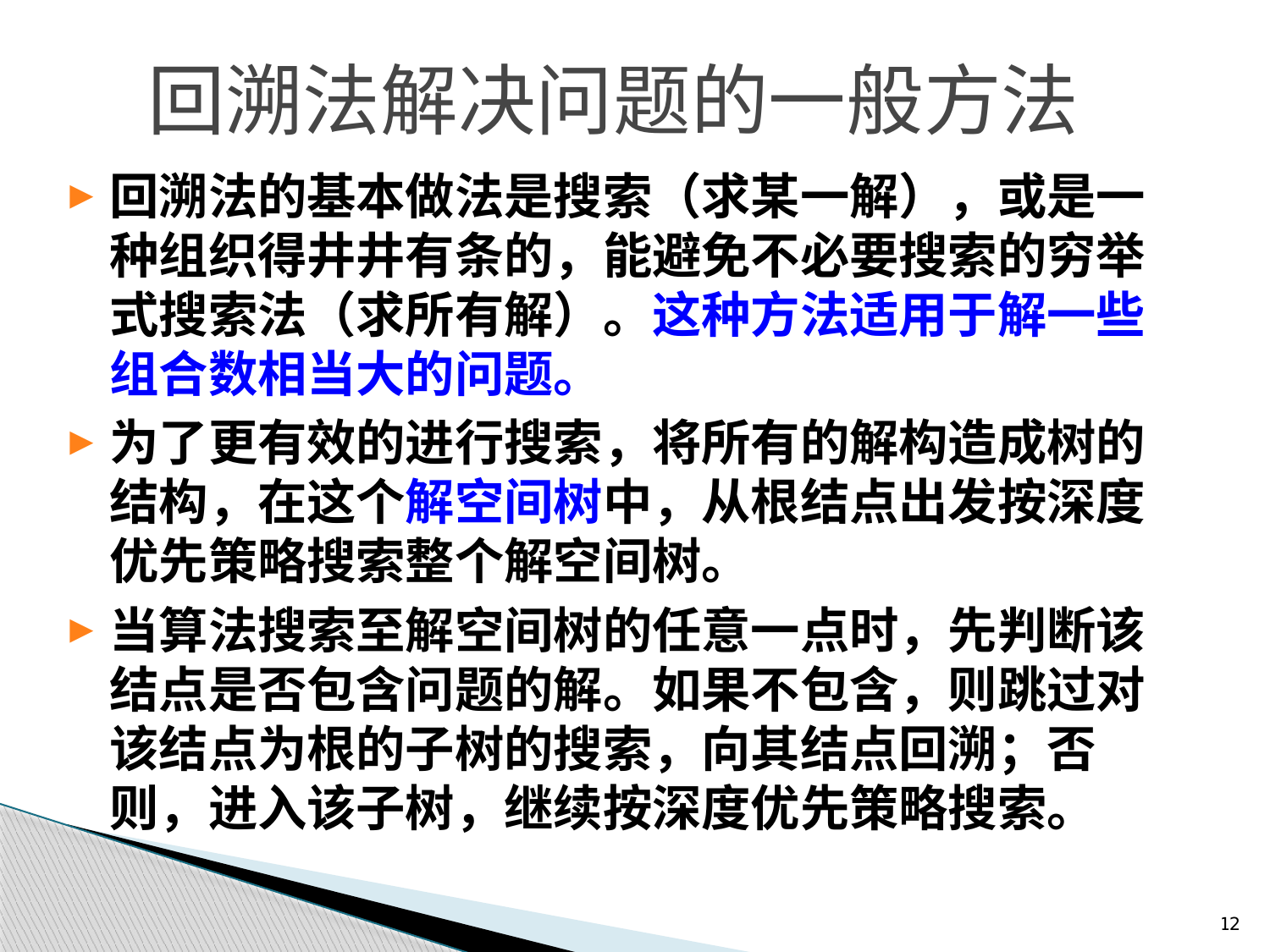

回溯法解决问题的一般方法
回溯法的基本做法是搜索（求某一解），或是一种组织得井井有条的，能避免不必要搜索的穷举式搜索法（求所有解）。这种方法适用于解一些组合数相当大的问题。
为了更有效的进行搜索，将所有的解构造成树的结构，在这个解空间树中，从根结点出发按深度优先策略搜索整个解空间树。
当算法搜索至解空间树的任意一点时，先判断该结点是否包含问题的解。如果不包含，则跳过对该结点为根的子树的搜索，向其结点回溯；否则，进入该子树，继续按深度优先策略搜索。
12